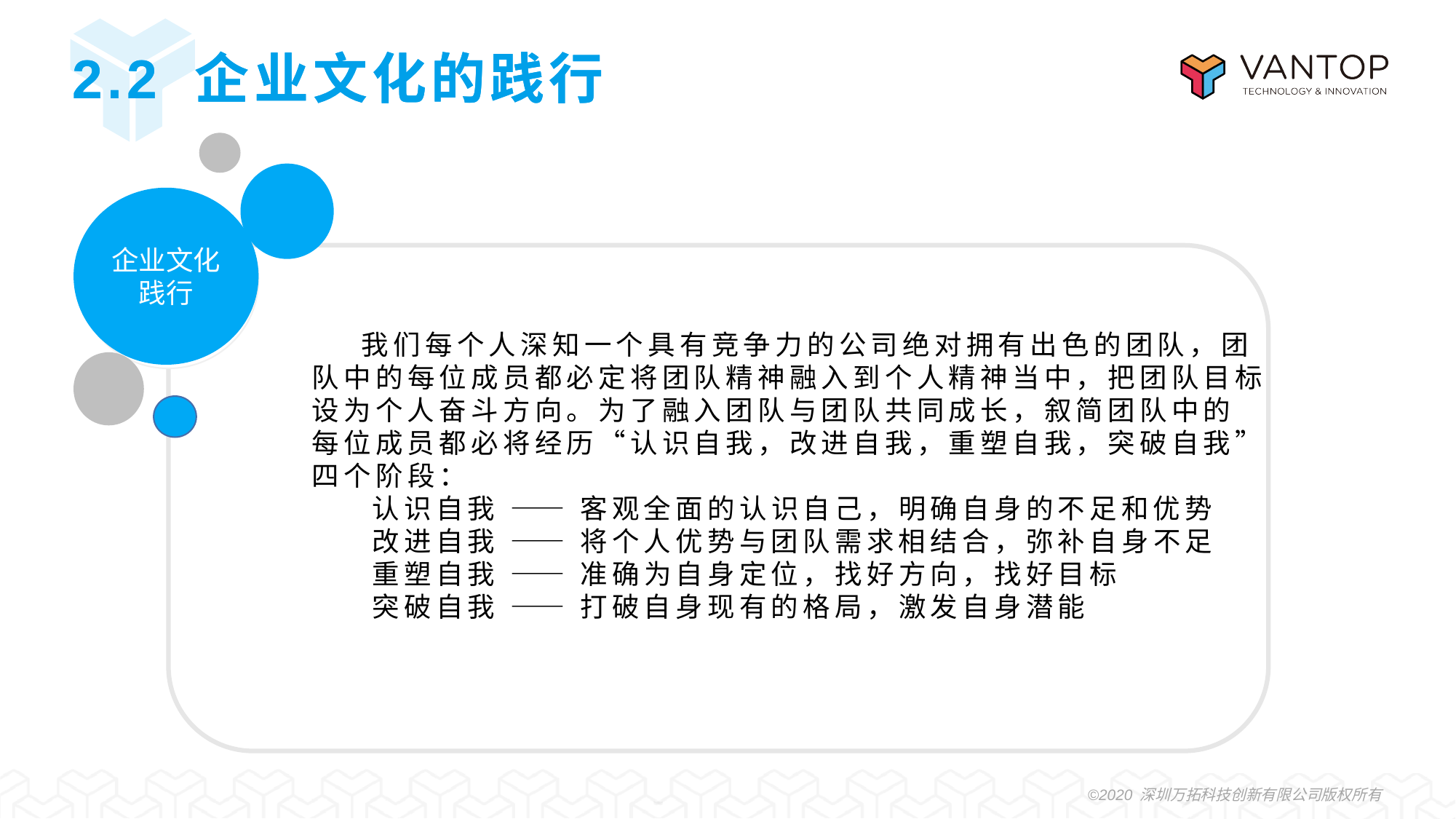

# 2.2 企业文化的践行
2.2 企业文化的践行

企业文化践行

    我们每个人深知一个具有竞争力的公司绝对拥有出色的团队，团
队中的每位成员都必定将团队精神融入到个人精神当中，把团队目标
设为个人奋斗方向。为了融入团队与团队共同成长，叙简团队中的
每位成员都必将经历“认识自我，改进自我，重塑自我，突破自我”
四个阶段：
     认识自我 —— 客观全面的认识自己，明确自身的不足和优势
     改进自我 —— 将个人优势与团队需求相结合，弥补自身不足
     重塑自我 —— 准确为自身定位，找好方向，找好目标
     突破自我 —— 打破自身现有的格局，激发自身潜能